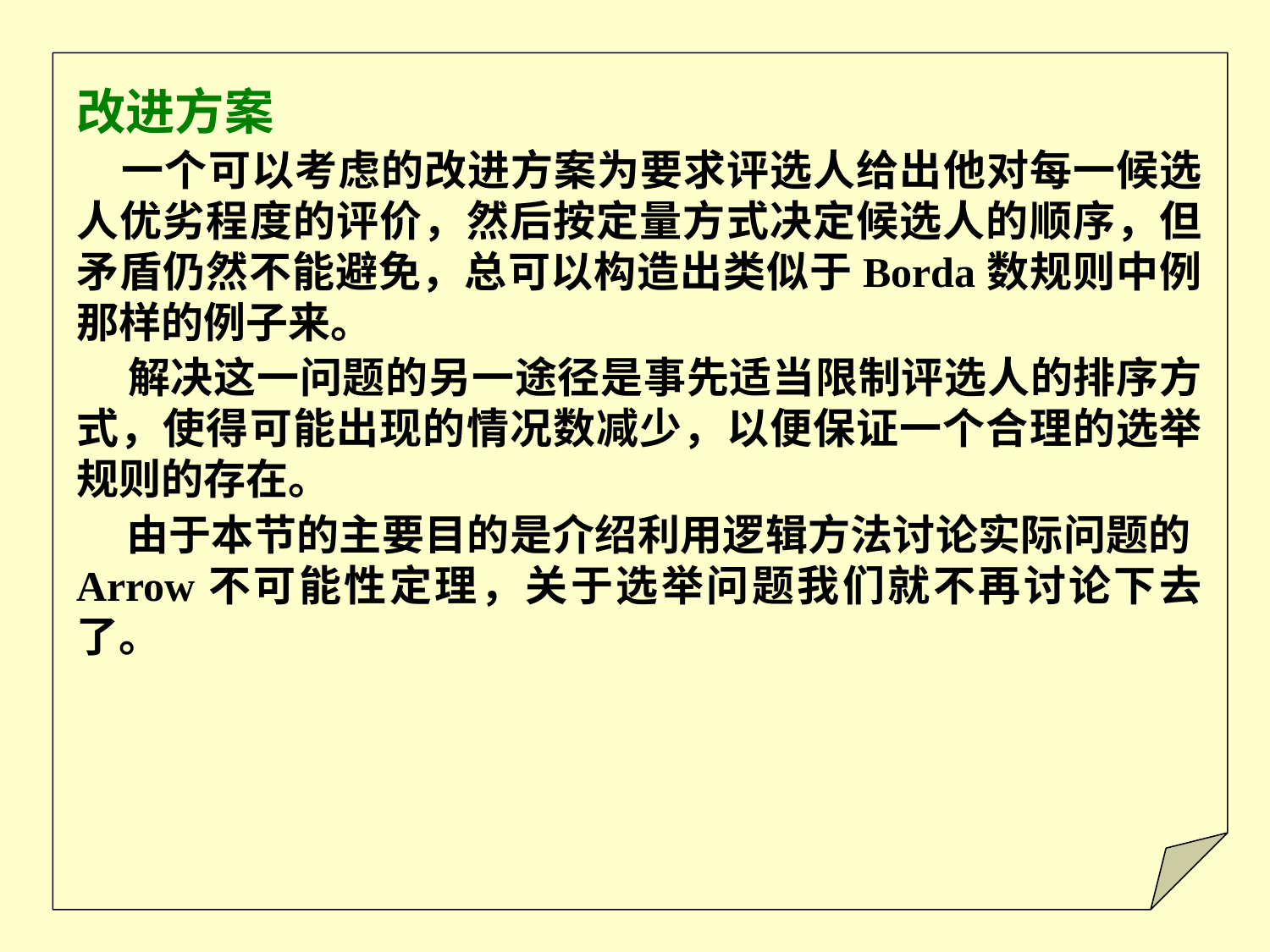

改进方案
    一个可以考虑的改进方案为要求评选人给出他对每一候选人优劣程度的评价，然后按定量方式决定候选人的顺序，但矛盾仍然不能避免，总可以构造出类似于Borda数规则中例那样的例子来。
    解决这一问题的另一途径是事先适当限制评选人的排序方式，使得可能出现的情况数减少，以便保证一个合理的选举规则的存在。
    由于本节的主要目的是介绍利用逻辑方法讨论实际问题的Arrow不可能性定理，关于选举问题我们就不再讨论下去了。